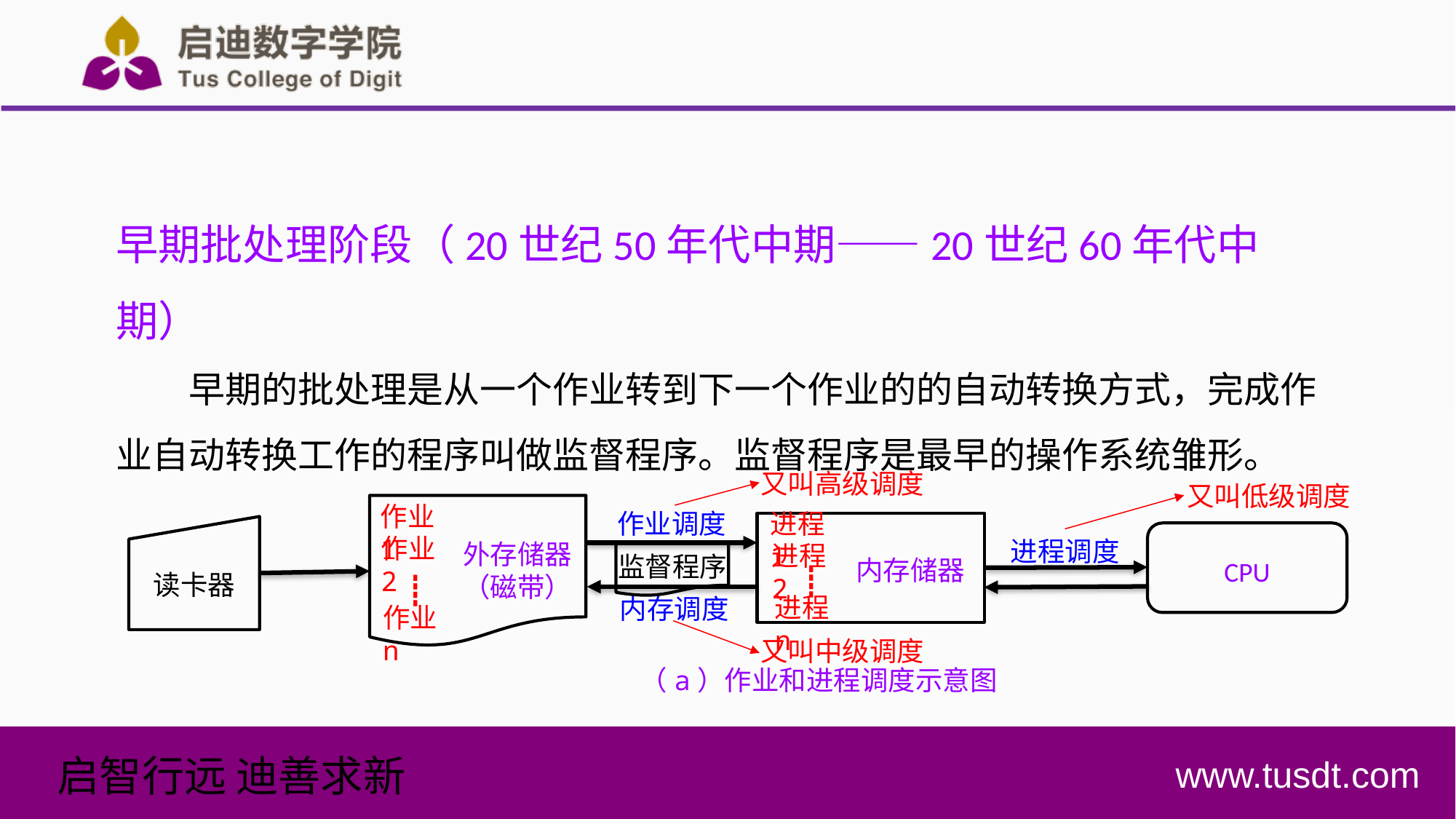

早期批处理阶段（20世纪50年代中期——20世纪60年代中期）
早期的批处理是从一个作业转到下一个作业的的自动转换方式，完成作业自动转换工作的程序叫做监督程序。监督程序是最早的操作系统雏形。
又叫高级调度
又叫低级调度
作业1

作业调度
进程1

作业2
进程调度
外存储器
（磁带）
进程2

监督程序
内存储器
CPU
┋
读卡器
┋
进程n
内存调度
作业n
又叫中级调度
（a）作业和进程调度示意图